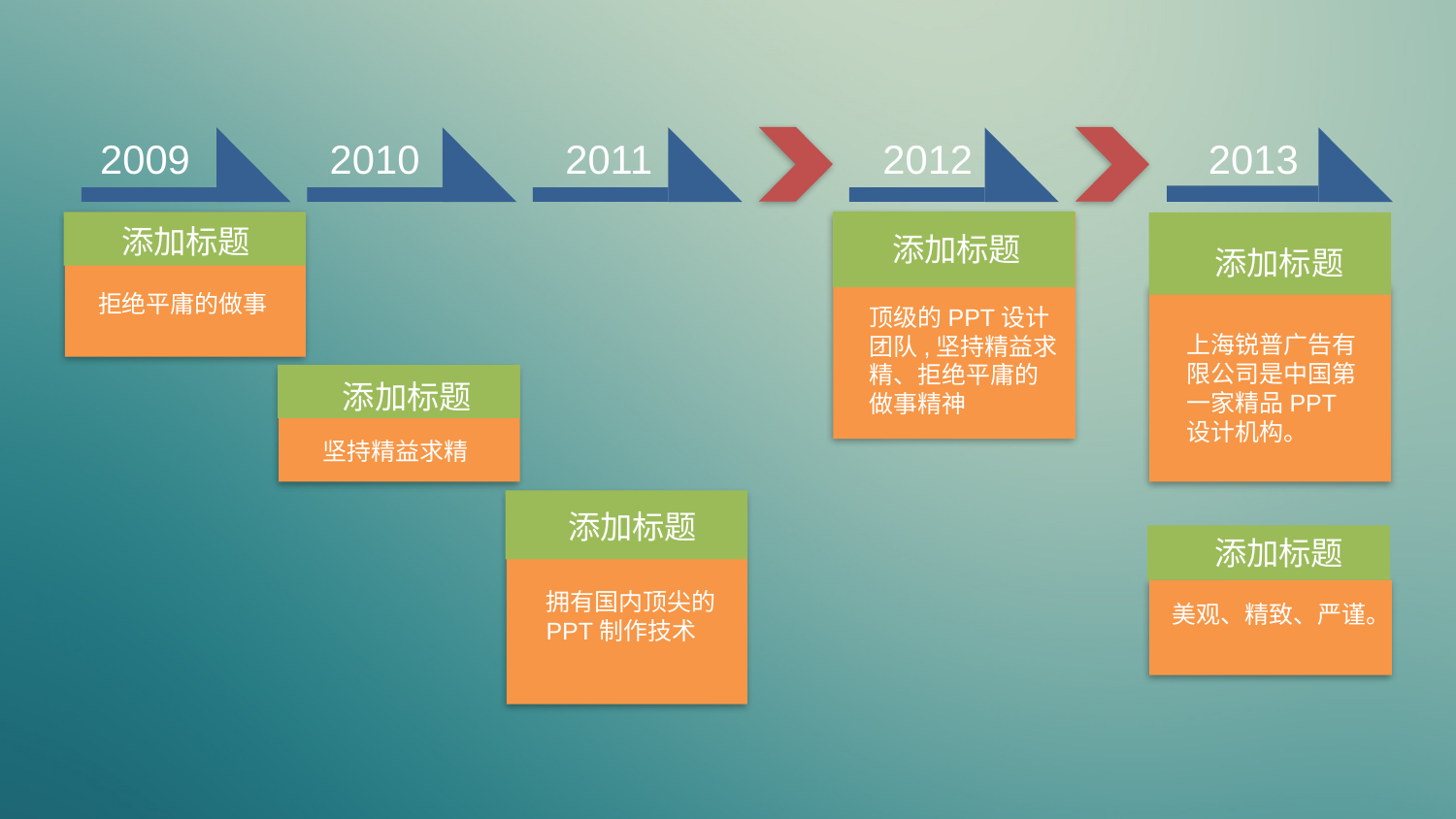

2009

2010

2011

2012

2013

 添加标题
顶级的PPT设计团队,坚持精益求精、拒绝平庸的做事精神

 添加标题
拒绝平庸的做事

 添加标题
上海锐普广告有限公司是中国第一家精品PPT设计机构。

 添加标题
坚持精益求精

 添加标题
拥有国内顶尖的PPT制作技术

 添加标题
美观、精致、严谨。